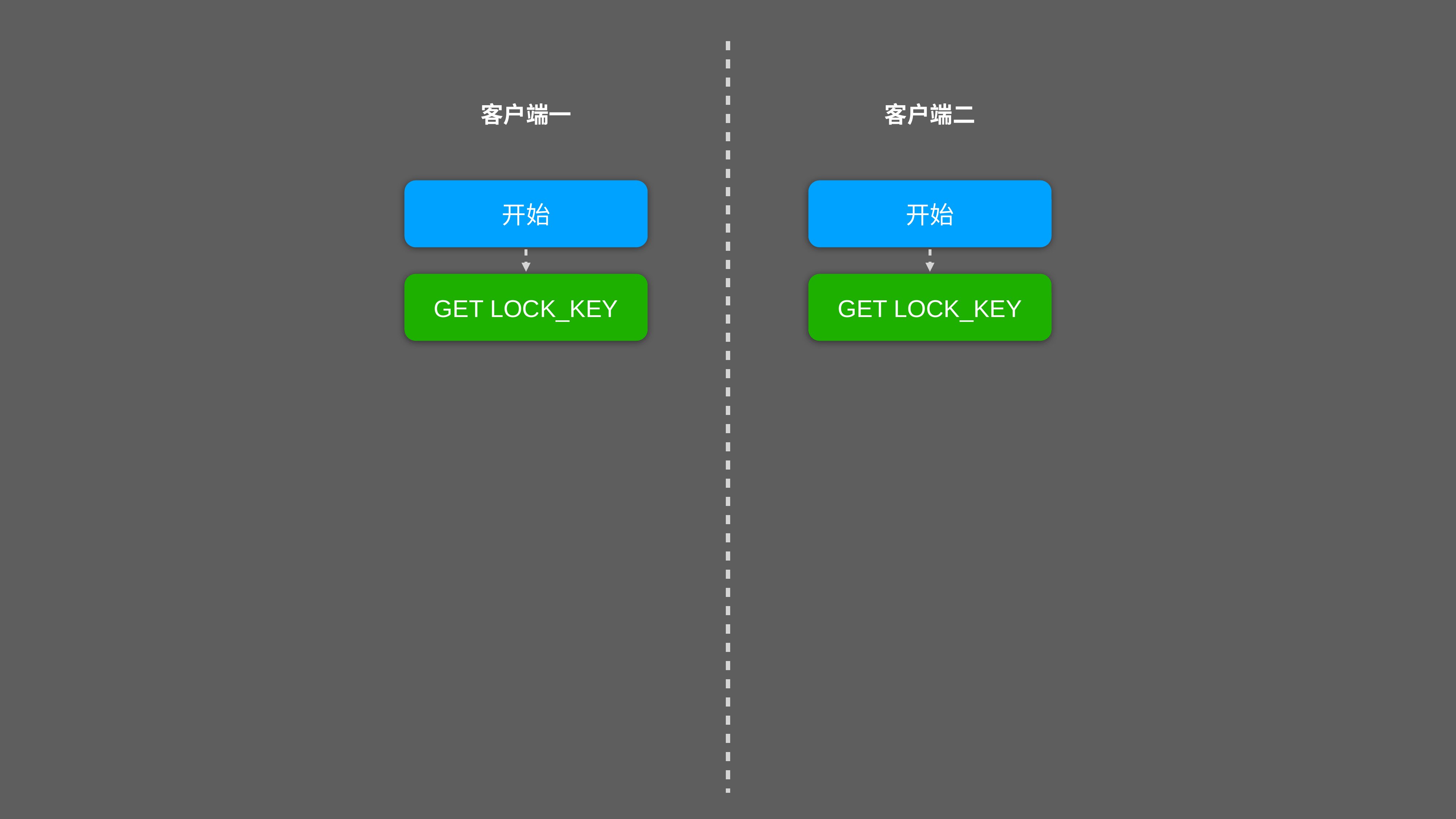

客户端一
客户端二
开始
开始

GET LOCK_KEY
GET LOCK_KEY